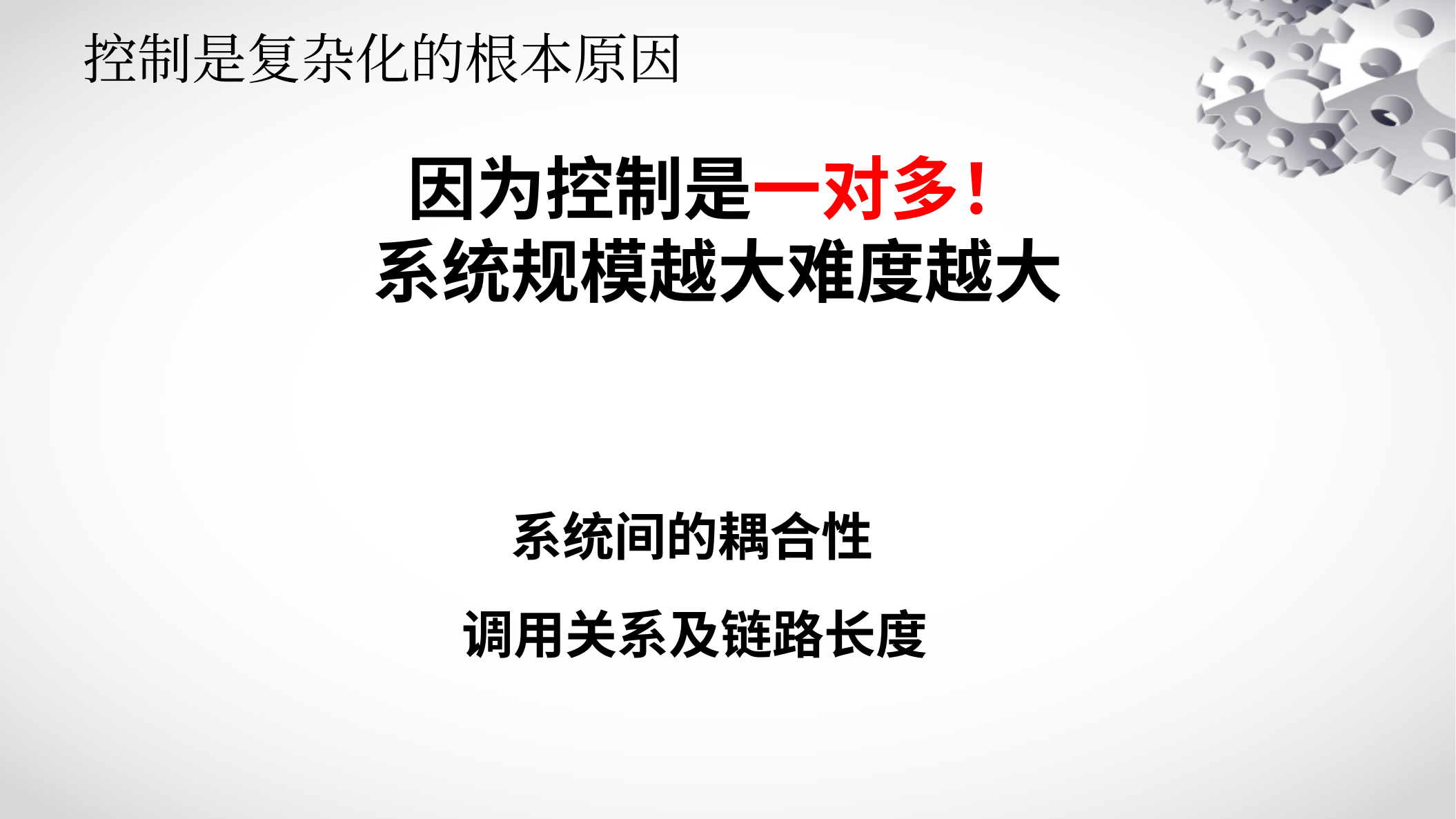

# 控制是复杂化的根本原因
因为控制是一对多！
系统规模越大难度越大
系统间的耦合性
调用关系及链路长度